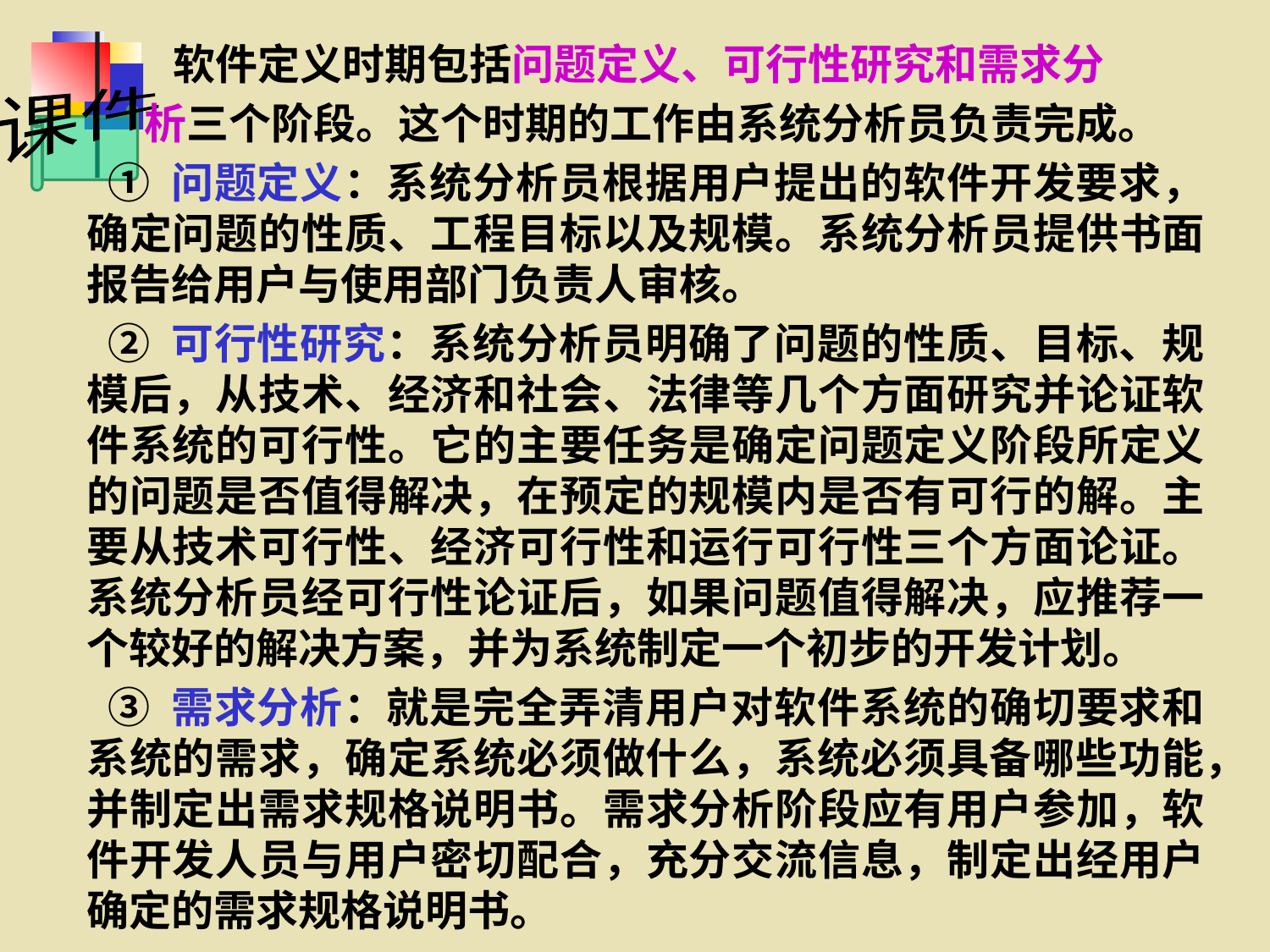

软件定义时期包括问题定义、可行性研究和需求分
     析三个阶段。这个时期的工作由系统分析员负责完成。
  ① 问题定义：系统分析员根据用户提出的软件开发要求，确定问题的性质、工程目标以及规模。系统分析员提供书面报告给用户与使用部门负责人审核。
  ② 可行性研究：系统分析员明确了问题的性质、目标、规模后，从技术、经济和社会、法律等几个方面研究并论证软件系统的可行性。它的主要任务是确定问题定义阶段所定义的问题是否值得解决，在预定的规模内是否有可行的解。主要从技术可行性、经济可行性和运行可行性三个方面论证。系统分析员经可行性论证后，如果问题值得解决，应推荐一个较好的解决方案，并为系统制定一个初步的开发计划。
  ③ 需求分析：就是完全弄清用户对软件系统的确切要求和系统的需求，确定系统必须做什么，系统必须具备哪些功能，并制定出需求规格说明书。需求分析阶段应有用户参加，软件开发人员与用户密切配合，充分交流信息，制定出经用户确定的需求规格说明书。